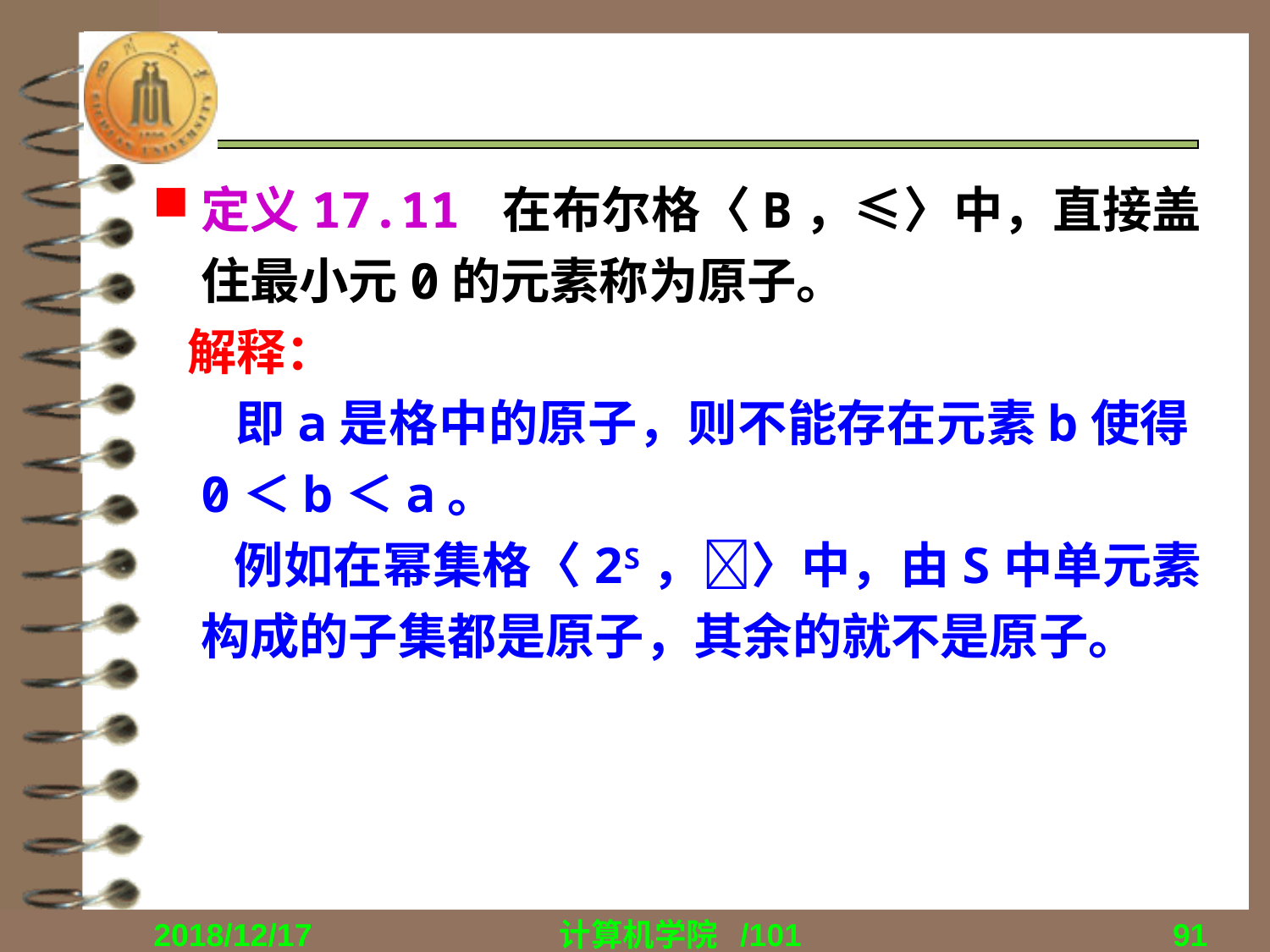

#
定义17.11 在布尔格〈B，≤〉中，直接盖住最小元0的元素称为原子。
  解释：
      即a是格中的原子，则不能存在元素b使得0＜b＜a。
      例如在幂集格〈2S，⊆〉中，由S中单元素构成的子集都是原子，其余的就不是原子。
2018/12/17
计算机学院  /101
91